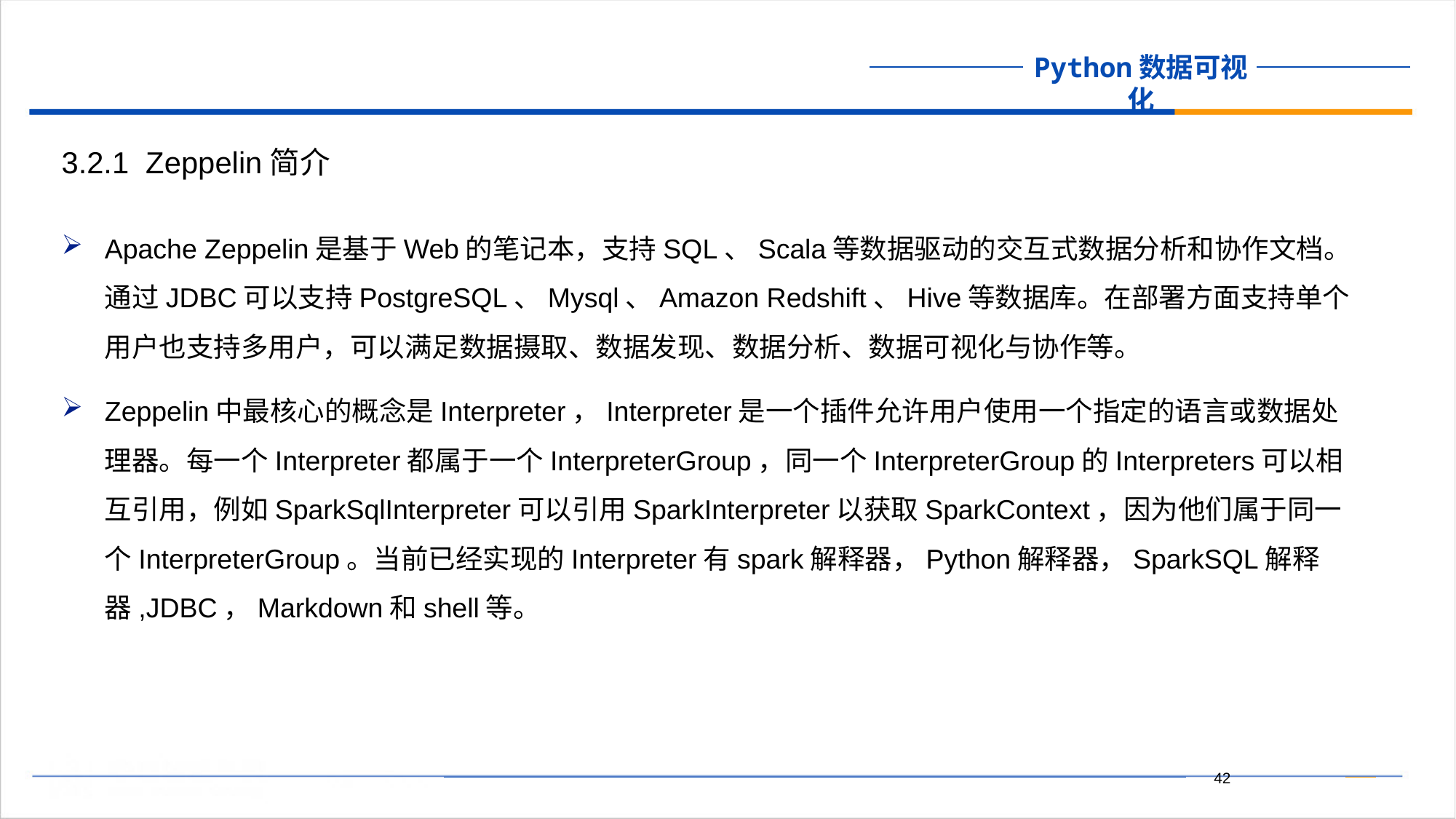

3.2.1  Zeppelin简介
Apache Zeppelin是基于Web的笔记本，支持SQL、Scala等数据驱动的交互式数据分析和协作文档。通过JDBC可以支持PostgreSQL、Mysql、Amazon Redshift、Hive等数据库。在部署方面支持单个用户也支持多用户，可以满足数据摄取、数据发现、数据分析、数据可视化与协作等。
Zeppelin中最核心的概念是Interpreter，Interpreter是一个插件允许用户使用一个指定的语言或数据处理器。每一个Interpreter都属于一个InterpreterGroup，同一个InterpreterGroup的Interpreters可以相互引用，例如SparkSqlInterpreter可以引用SparkInterpreter以获取SparkContext，因为他们属于同一个InterpreterGroup。当前已经实现的Interpreter有spark解释器，Python解释器，SparkSQL解释器,JDBC，Markdown和shell等。